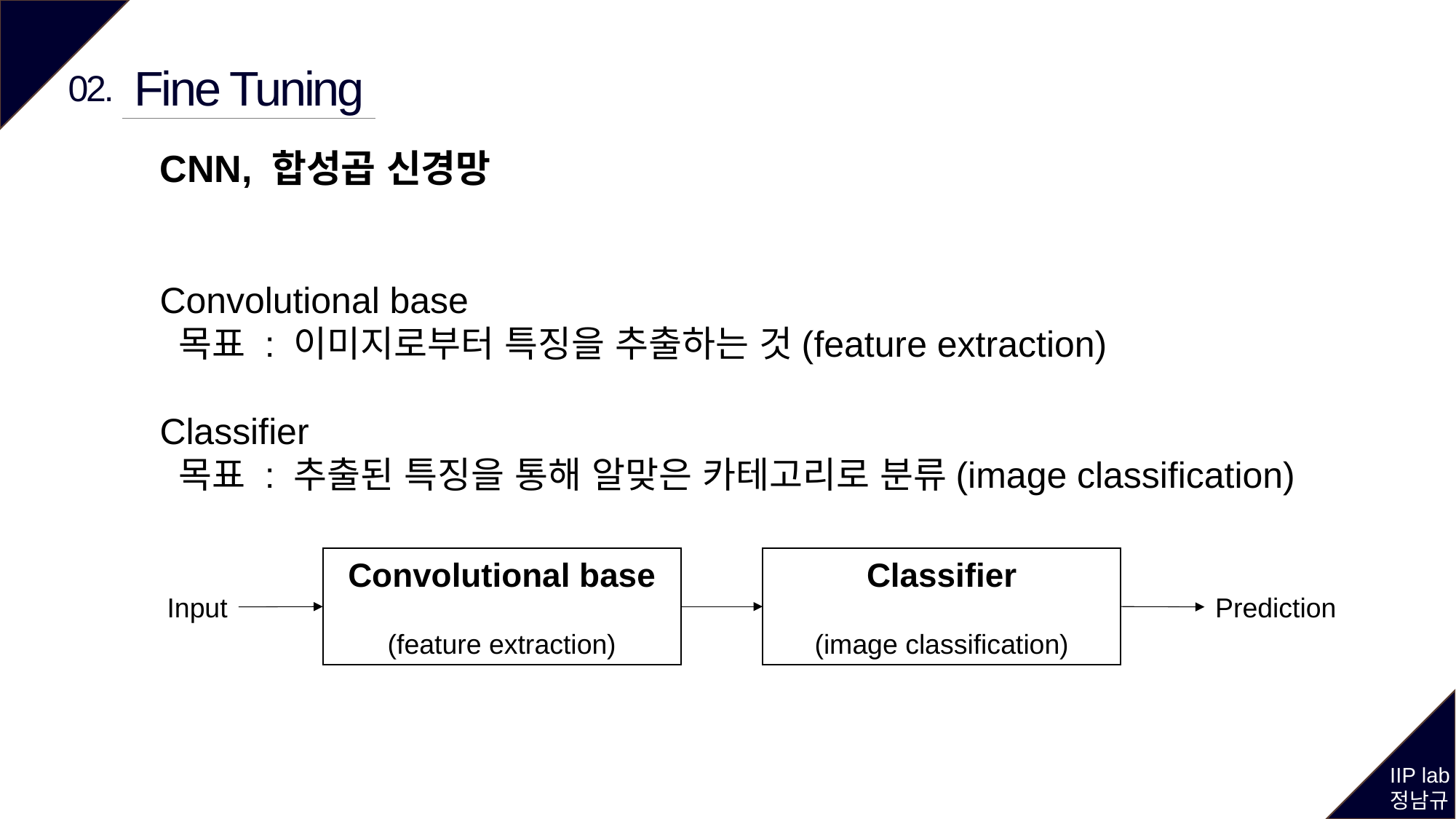

Fine Tuning
02.
CNN, 합성곱 신경망

Convolutional base
 목표 : 이미지로부터 특징을 추출하는 것(feature extraction)

Classifier
 목표 : 추출된 특징을 통해 알맞은 카테고리로 분류(image classification)
Convolutional base

(feature extraction)
Classifier

(image classification)
Input
Prediction
IIP lab
정남규